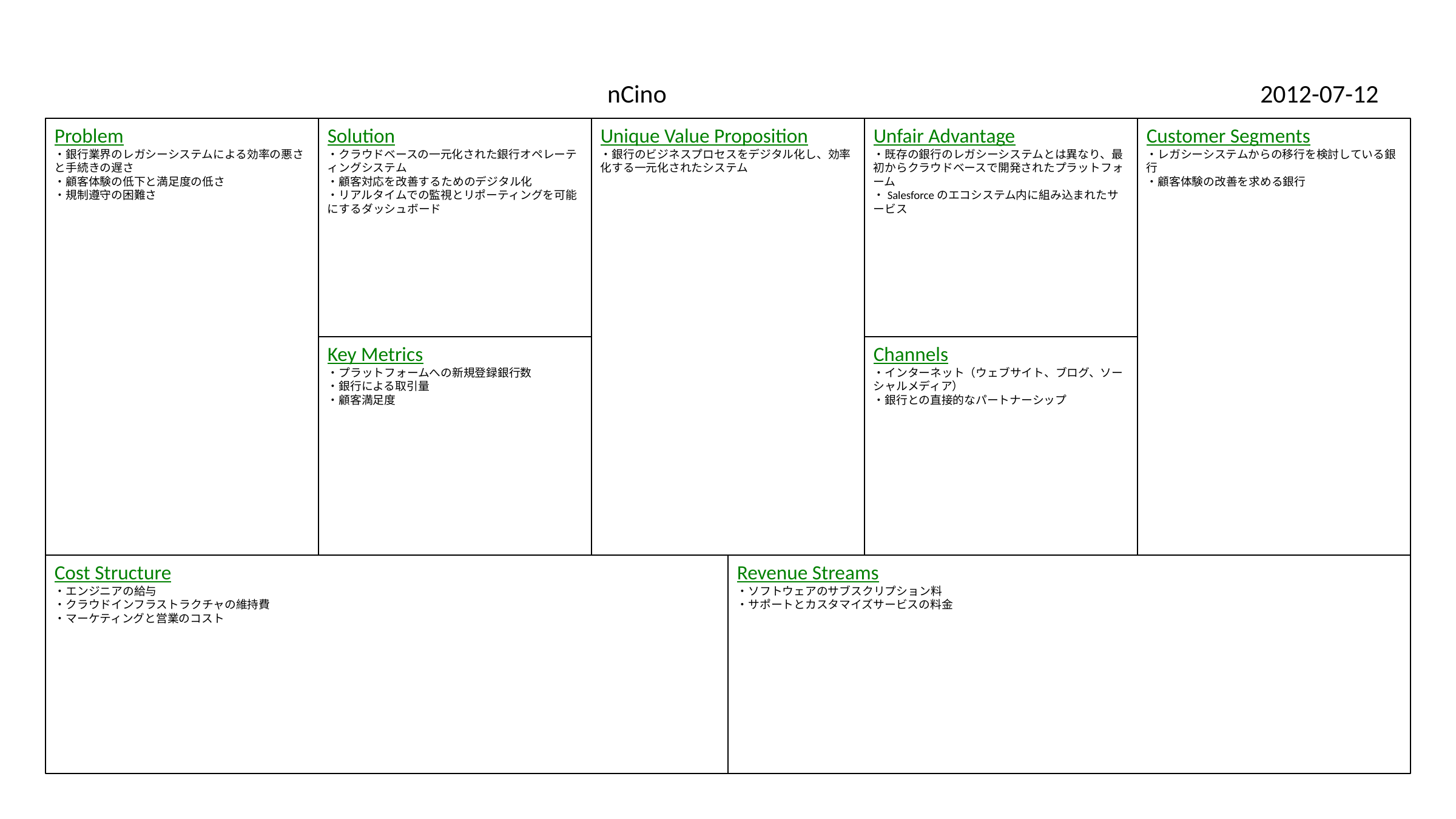

nCino

2012-07-12
Problem
・銀行業界のレガシーシステムによる効率の悪さと手続きの遅さ
・顧客体験の低下と満足度の低さ
・規制遵守の困難さ
Solution
・クラウドベースの一元化された銀行オペレーティングシステム
・顧客対応を改善するためのデジタル化
・リアルタイムでの監視とリポーティングを可能にするダッシュボード
Unique Value Proposition
・銀行のビジネスプロセスをデジタル化し、効率化する一元化されたシステム
Unfair Advantage
・既存の銀行のレガシーシステムとは異なり、最初からクラウドベースで開発されたプラットフォーム
・Salesforceのエコシステム内に組み込まれたサービス
Customer Segments
・レガシーシステムからの移行を検討している銀行
・顧客体験の改善を求める銀行
Key Metrics
・プラットフォームへの新規登録銀行数
・銀行による取引量
・顧客満足度
Channels
・インターネット（ウェブサイト、ブログ、ソーシャルメディア）
・銀行との直接的なパートナーシップ
Cost Structure
・エンジニアの給与
・クラウドインフラストラクチャの維持費
・マーケティングと営業のコスト
Revenue Streams
・ソフトウェアのサブスクリプション料
・サポートとカスタマイズサービスの料金